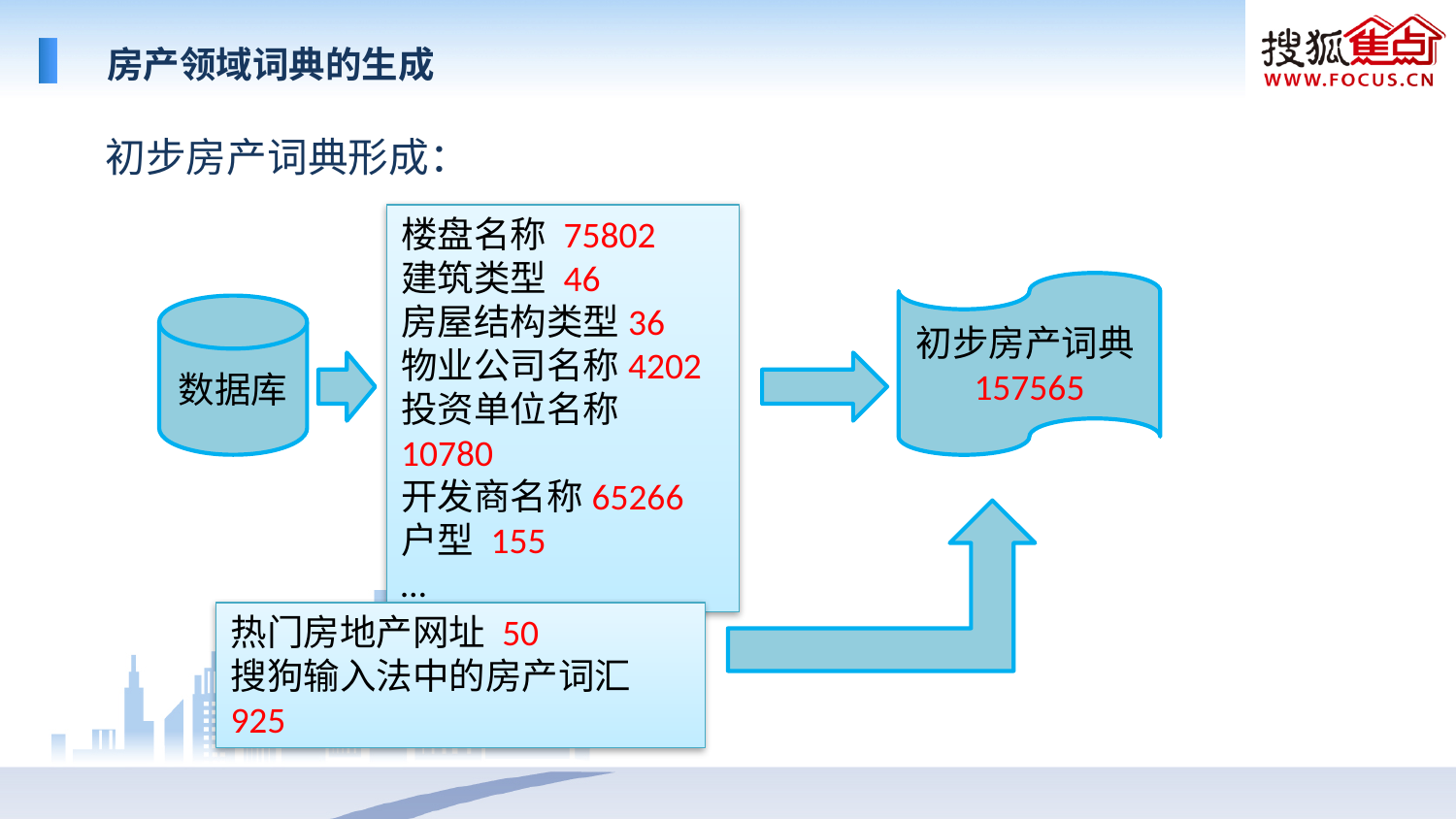

房产领域词典的生成
初步房产词典形成：
楼盘名称 75802
建筑类型 46
房屋结构类型36
物业公司名称4202
投资单位名称 10780
开发商名称65266
户型 155
…
初步房产词典157565
数据库

热门房地产网址 50
搜狗输入法中的房产词汇925